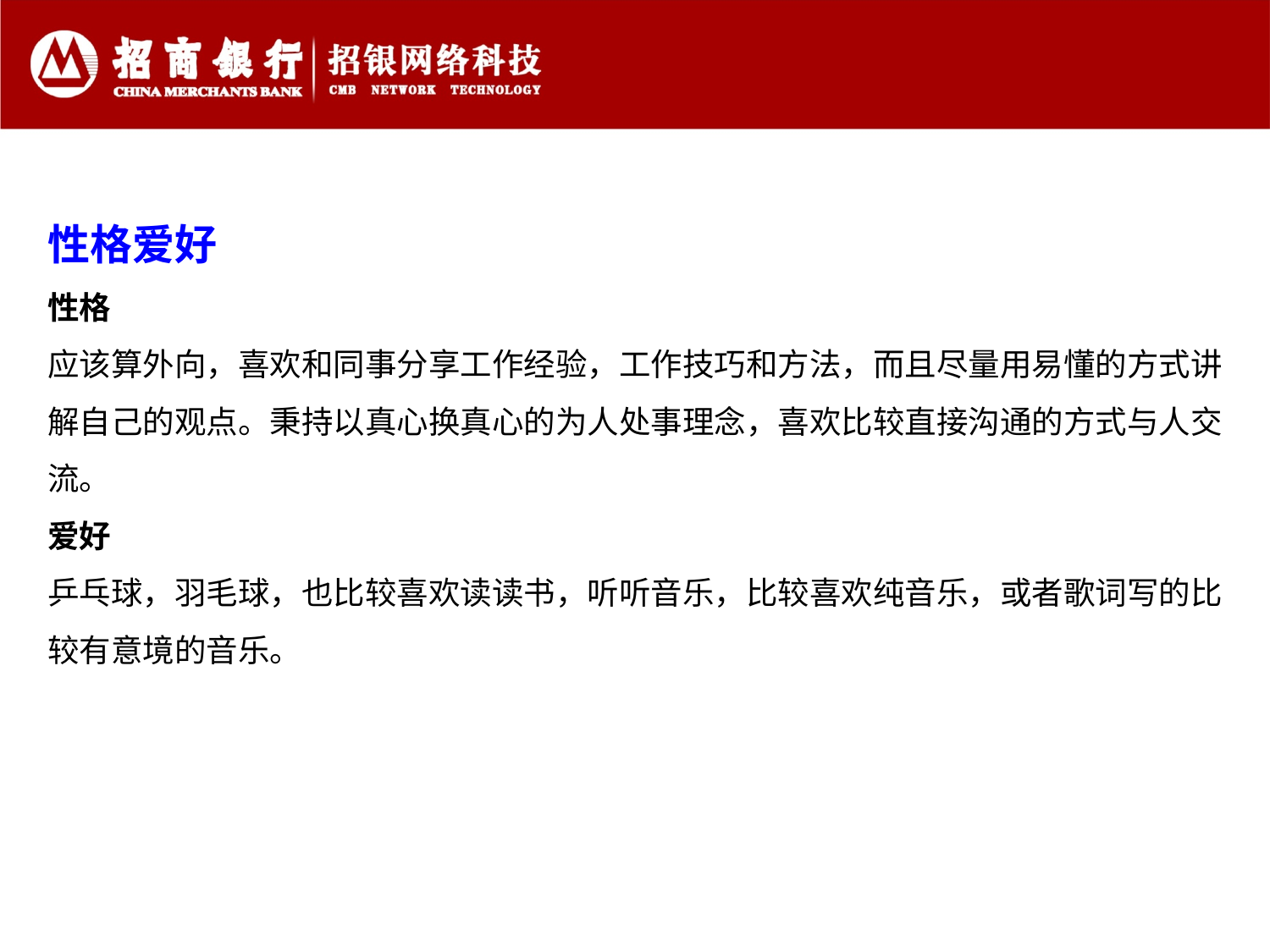

性格爱好
性格
应该算外向，喜欢和同事分享工作经验，工作技巧和方法，而且尽量用易懂的方式讲解自己的观点。秉持以真心换真心的为人处事理念，喜欢比较直接沟通的方式与人交流。
爱好
乒乓球，羽毛球，也比较喜欢读读书，听听音乐，比较喜欢纯音乐，或者歌词写的比较有意境的音乐。